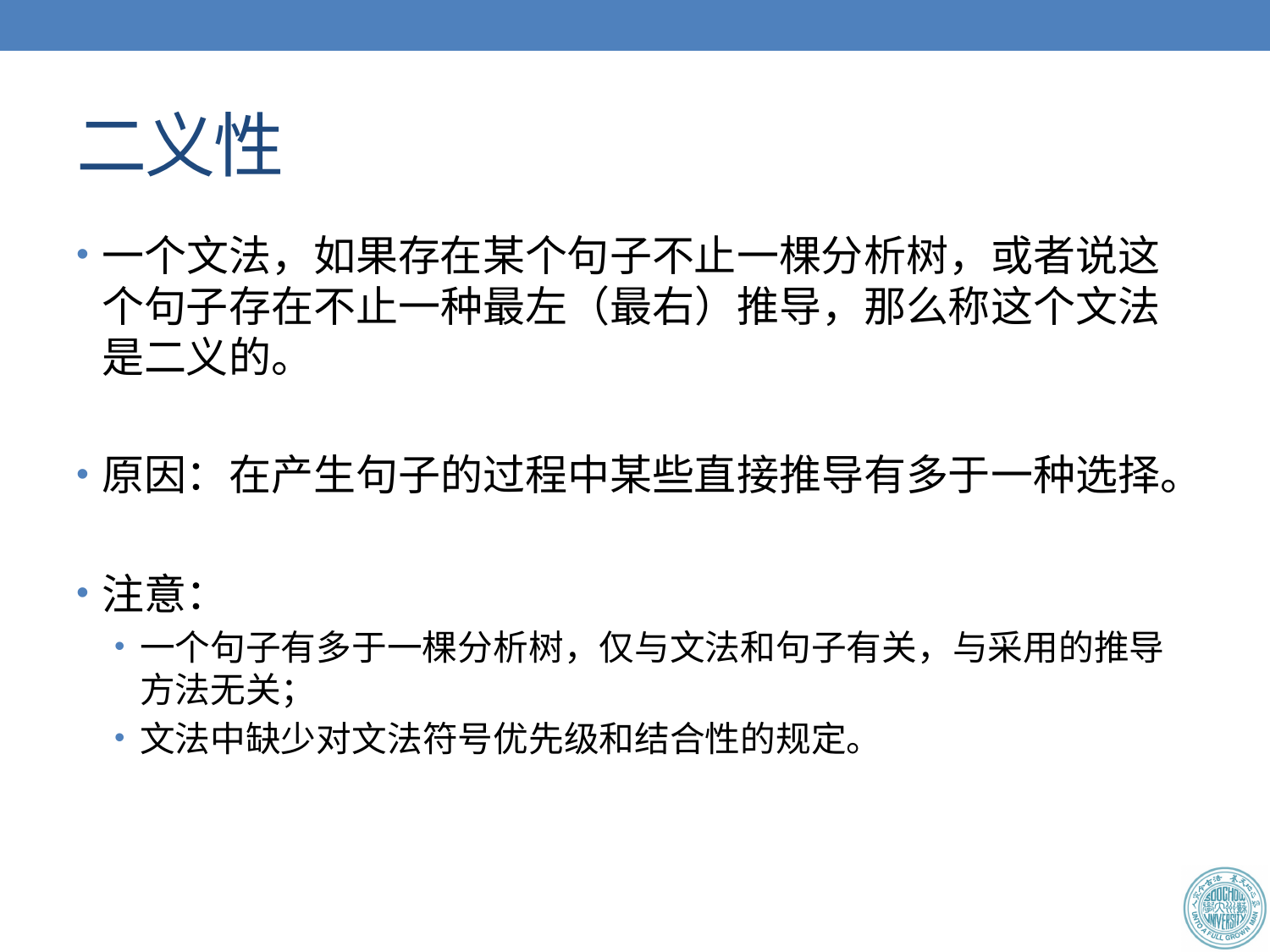

# 二义性
一个文法，如果存在某个句子不止一棵分析树，或者说这个句子存在不止一种最左（最右）推导，那么称这个文法是二义的。

原因：在产生句子的过程中某些直接推导有多于一种选择。

注意：
一个句子有多于一棵分析树，仅与文法和句子有关，与采用的推导方法无关；
文法中缺少对文法符号优先级和结合性的规定。